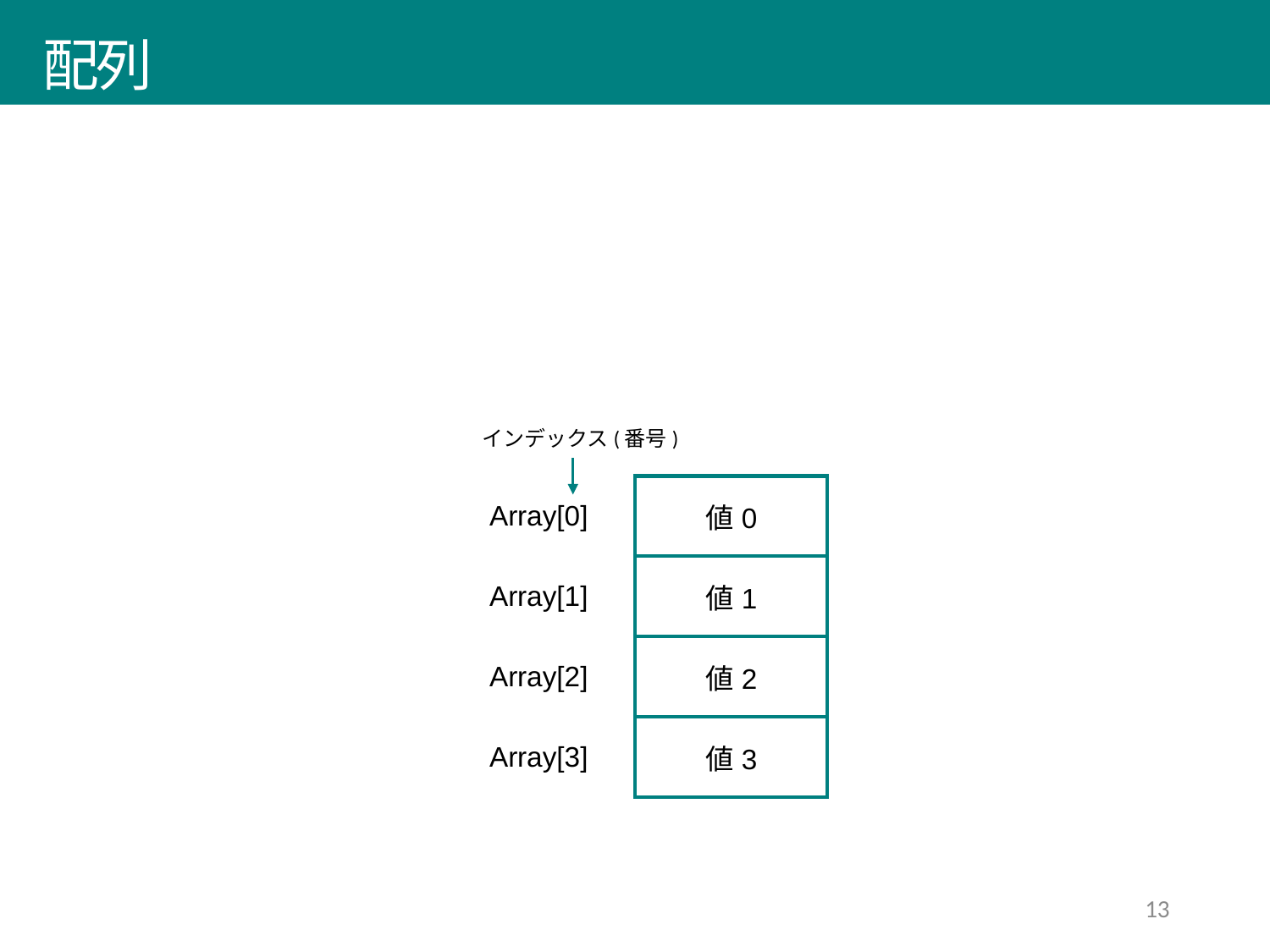

# 配列
インデックス(番号)
| Array[0] | 値0 |
| --- | --- |
| Array[1] | 値1 |
| Array[2] | 値2 |
| Array[3] | 値3 |
13